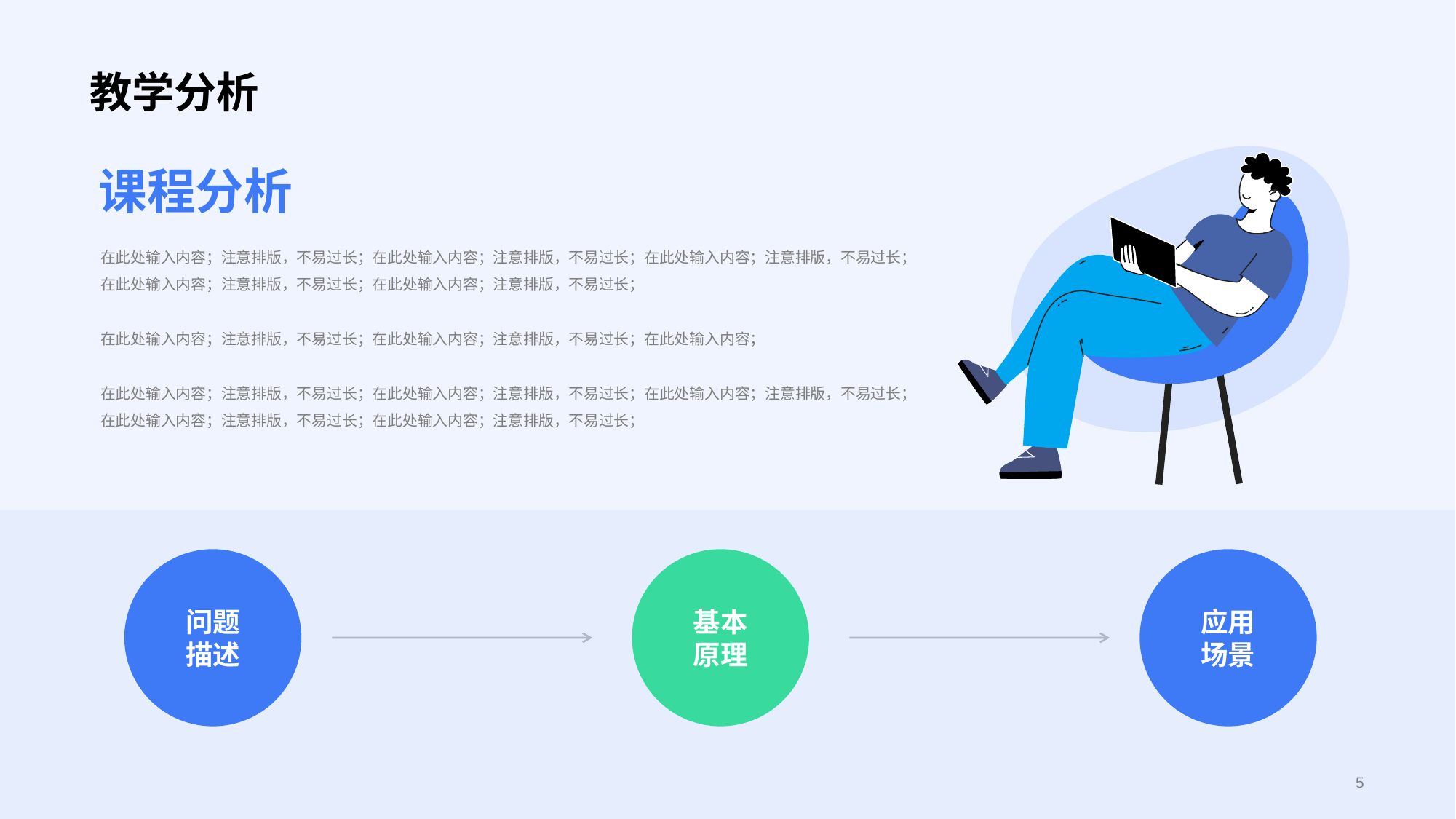

# 教学分析

课程分析
在此处输入内容；注意排版，不易过长；在此处输入内容；注意排版，不易过长；在此处输入内容；注意排版，不易过长；
在此处输入内容；注意排版，不易过长；在此处输入内容；注意排版，不易过长；

在此处输入内容；注意排版，不易过长；在此处输入内容；注意排版，不易过长；在此处输入内容；

在此处输入内容；注意排版，不易过长；在此处输入内容；注意排版，不易过长；在此处输入内容；注意排版，不易过长；
在此处输入内容；注意排版，不易过长；在此处输入内容；注意排版，不易过长；

问题
描述
基本
原理
应用
场景
5